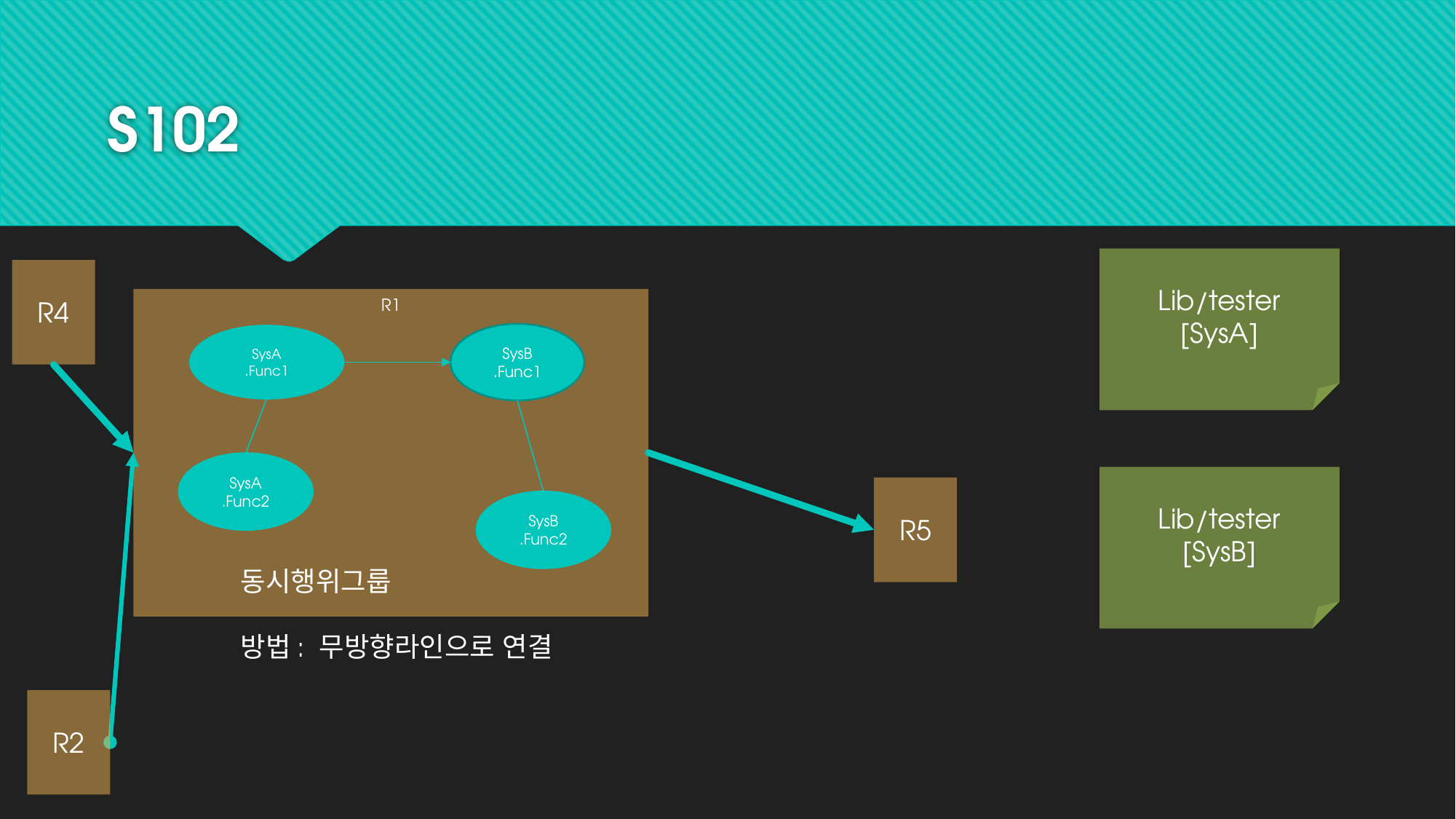

# S102
Lib/tester
[SysA]
R4
R1
SysA
.Func1
SysA
.Func2
SysB
.Func2
SysB
.Func1
Lib/tester
[SysB]
R5
동시행위그룹

방법: 무방향라인으로 연결
R2